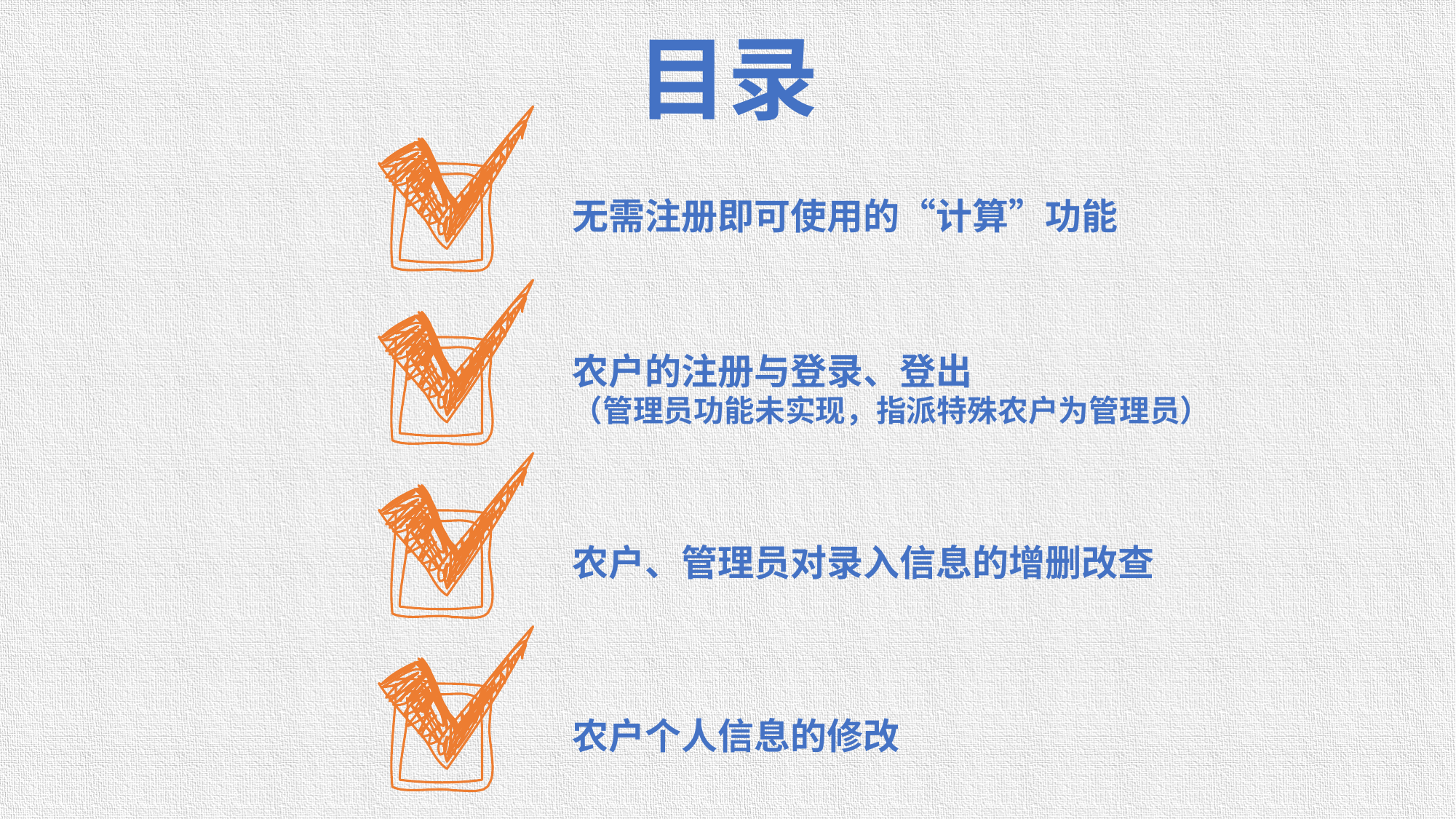

目录

无需注册即可使用的“计算”功能

农户的注册与登录、登出
（管理员功能未实现，指派特殊农户为管理员）

农户、管理员对录入信息的增删改查

农户个人信息的修改